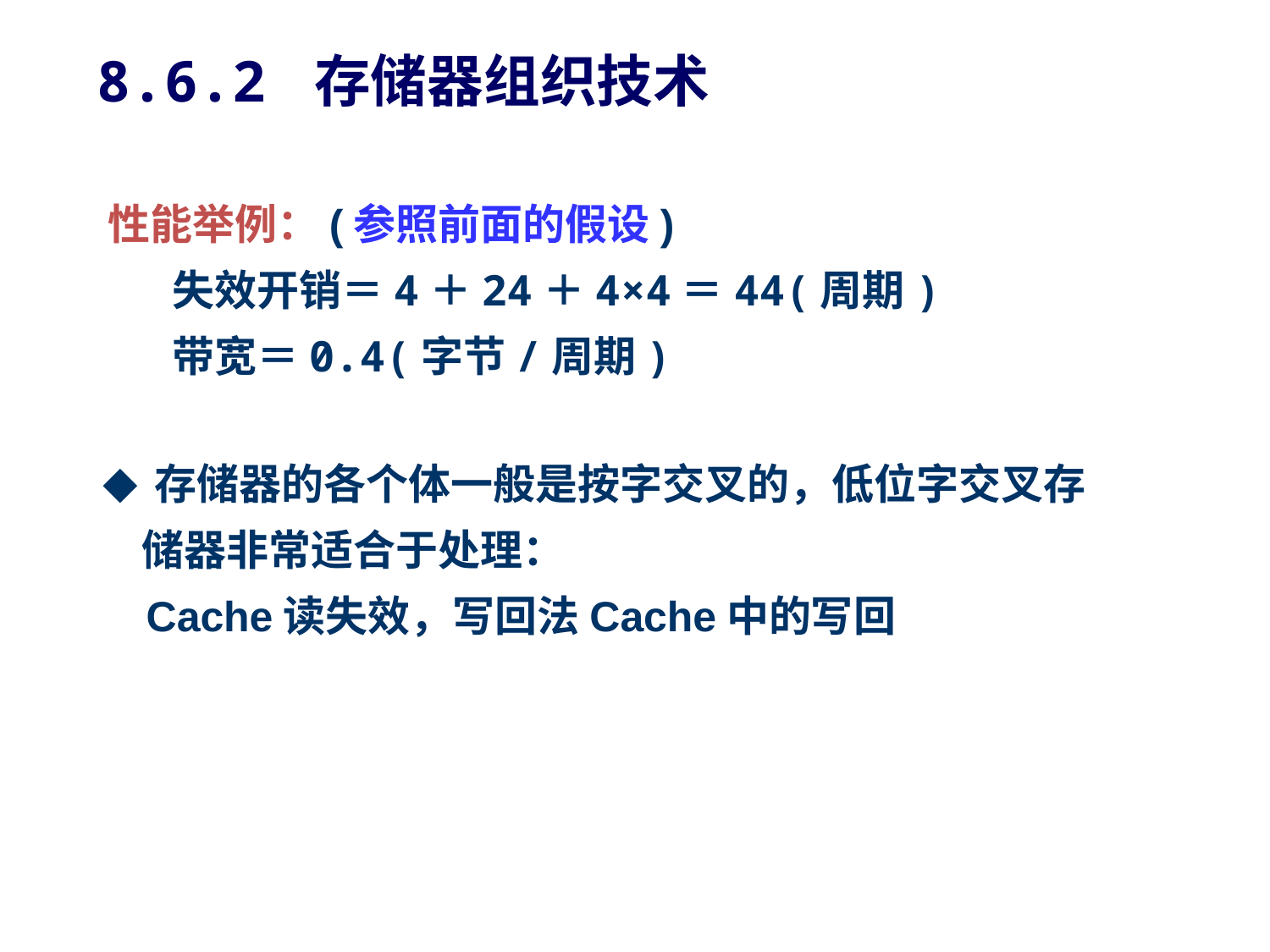

8.6.2 存储器组织技术
性能举例：(参照前面的假设)
      失效开销＝4＋24＋4×4＝44(周期)
      带宽＝0.4(字节/周期)
◆ 存储器的各个体一般是按字交叉的，低位字交叉存
   储器非常适合于处理：
    Cache读失效，写回法Cache中的写回